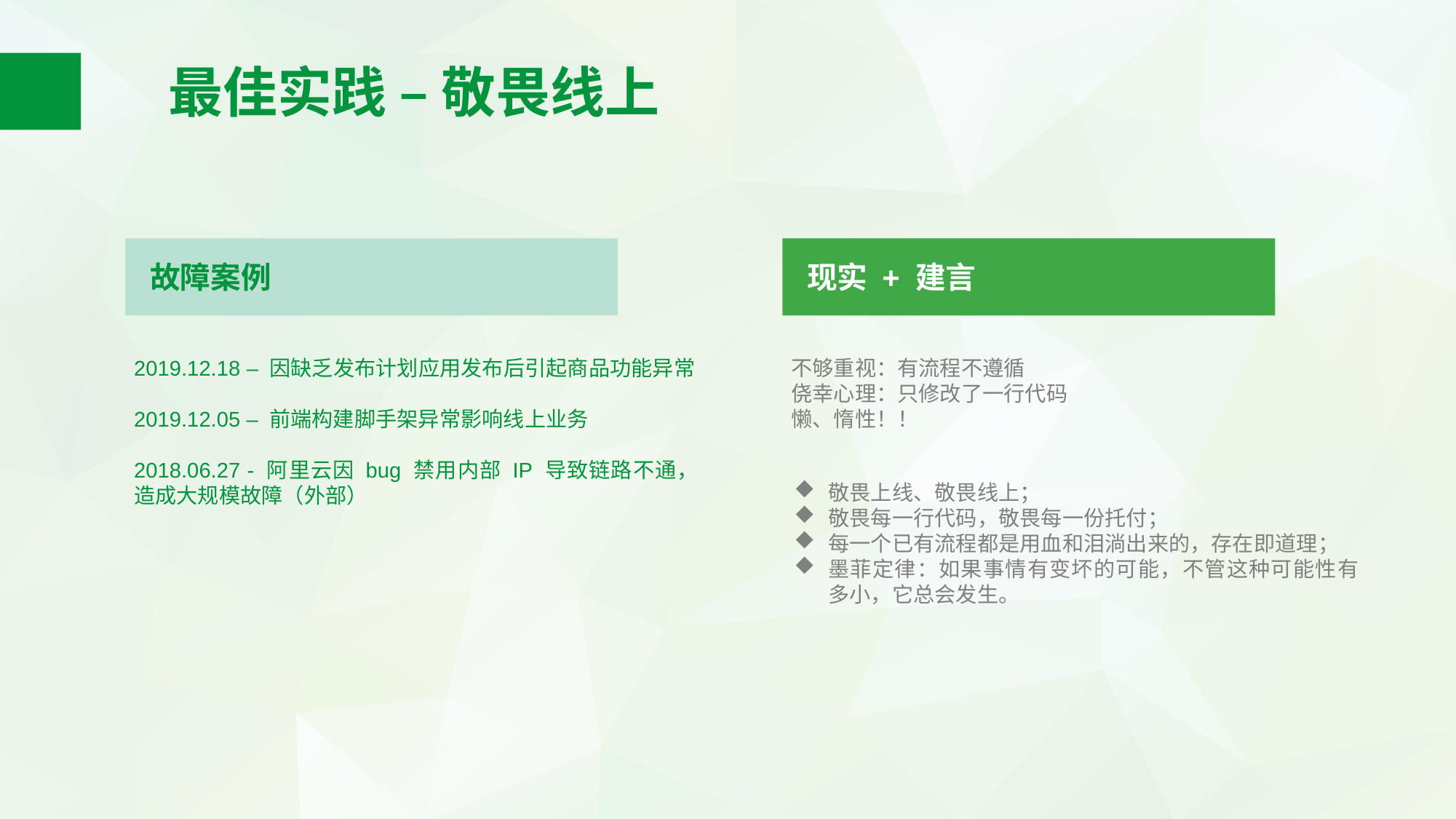

最佳实践 – 敬畏线上

故障案例
现实 + 建言
2019.12.18 – 因缺乏发布计划应用发布后引起商品功能异常

2019.12.05 – 前端构建脚手架异常影响线上业务

2018.06.27 - 阿里云因 bug 禁用内部 IP 导致链路不通，造成大规模故障（外部）

不够重视：有流程不遵循
侥幸心理：只修改了一行代码
懒、惰性！！

敬畏上线、敬畏线上；
敬畏每一行代码，敬畏每一份托付；
每一个已有流程都是用血和泪淌出来的，存在即道理；
墨菲定律：如果事情有变坏的可能，不管这种可能性有多小，它总会发生。